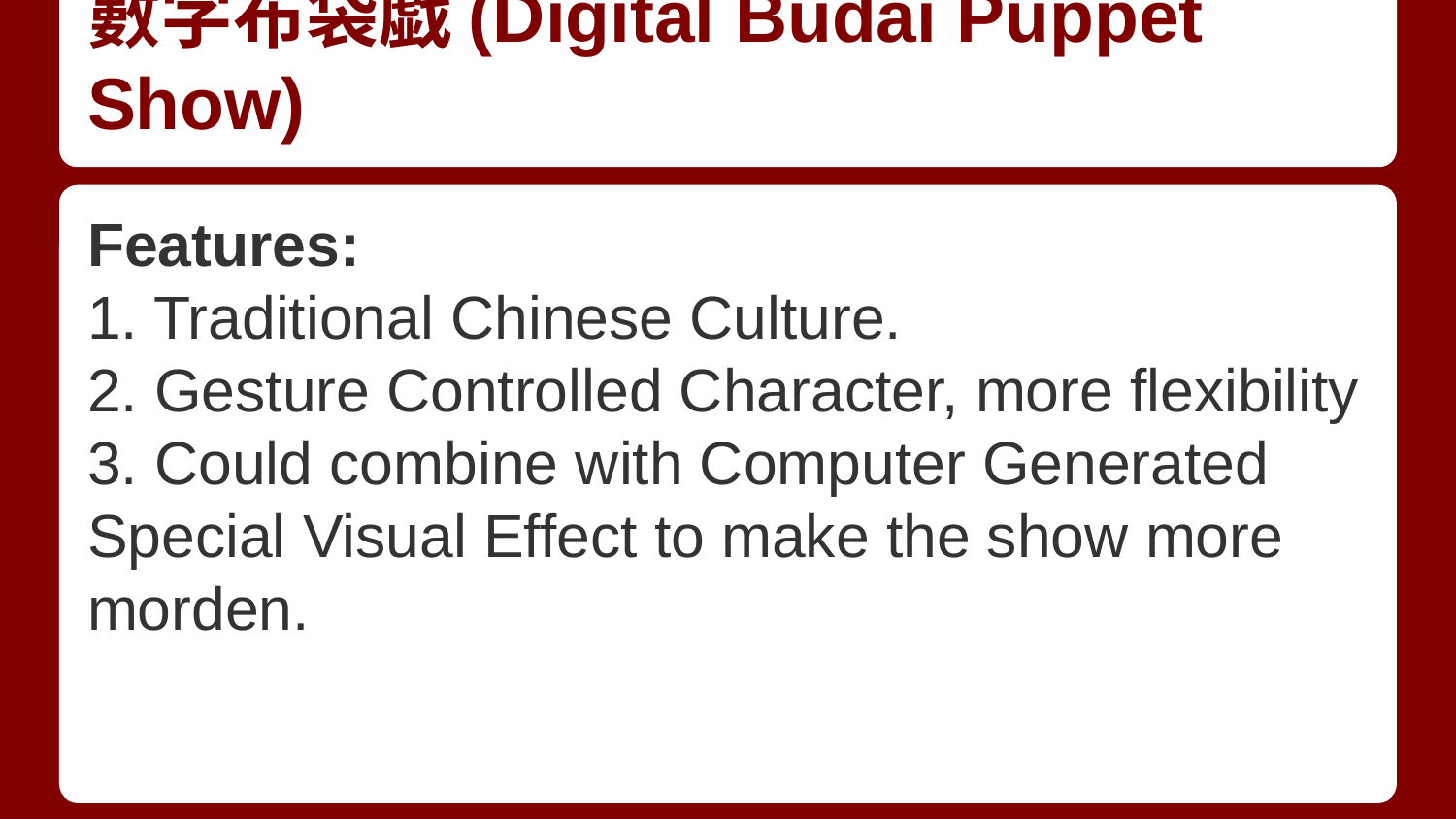

# 數字布袋戯(Digital Budai Puppet Show)
Features:
1. Traditional Chinese Culture.
2. Gesture Controlled Character, more flexibility
3. Could combine with Computer Generated Special Visual Effect to make the show more morden.